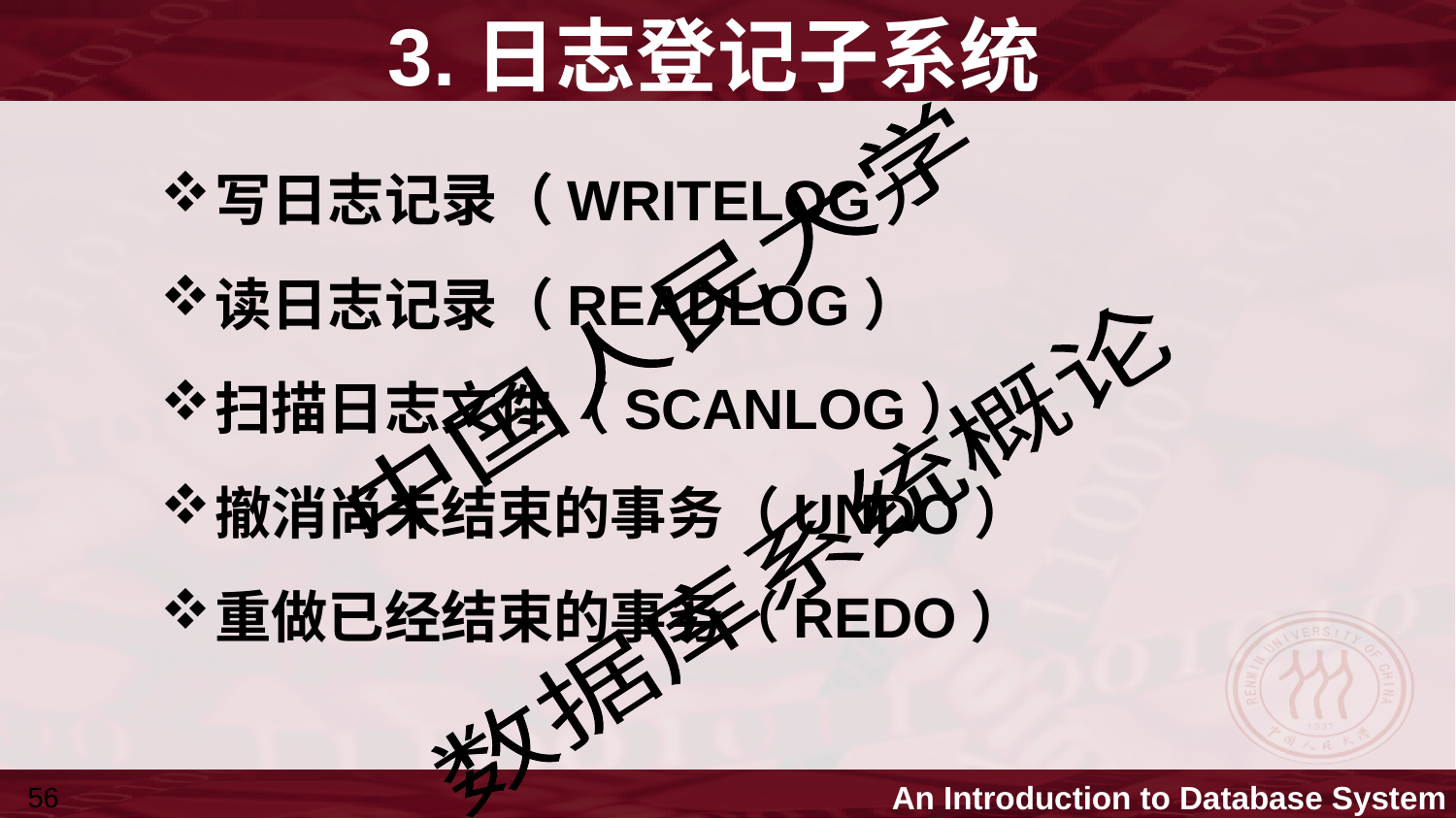

# 3.日志登记子系统
写日志记录（WRITELOG）
读日志记录（READLOG）
扫描日志文件（SCANLOG）
撤消尚未结束的事务（UNDO）
重做已经结束的事务（REDO）
56